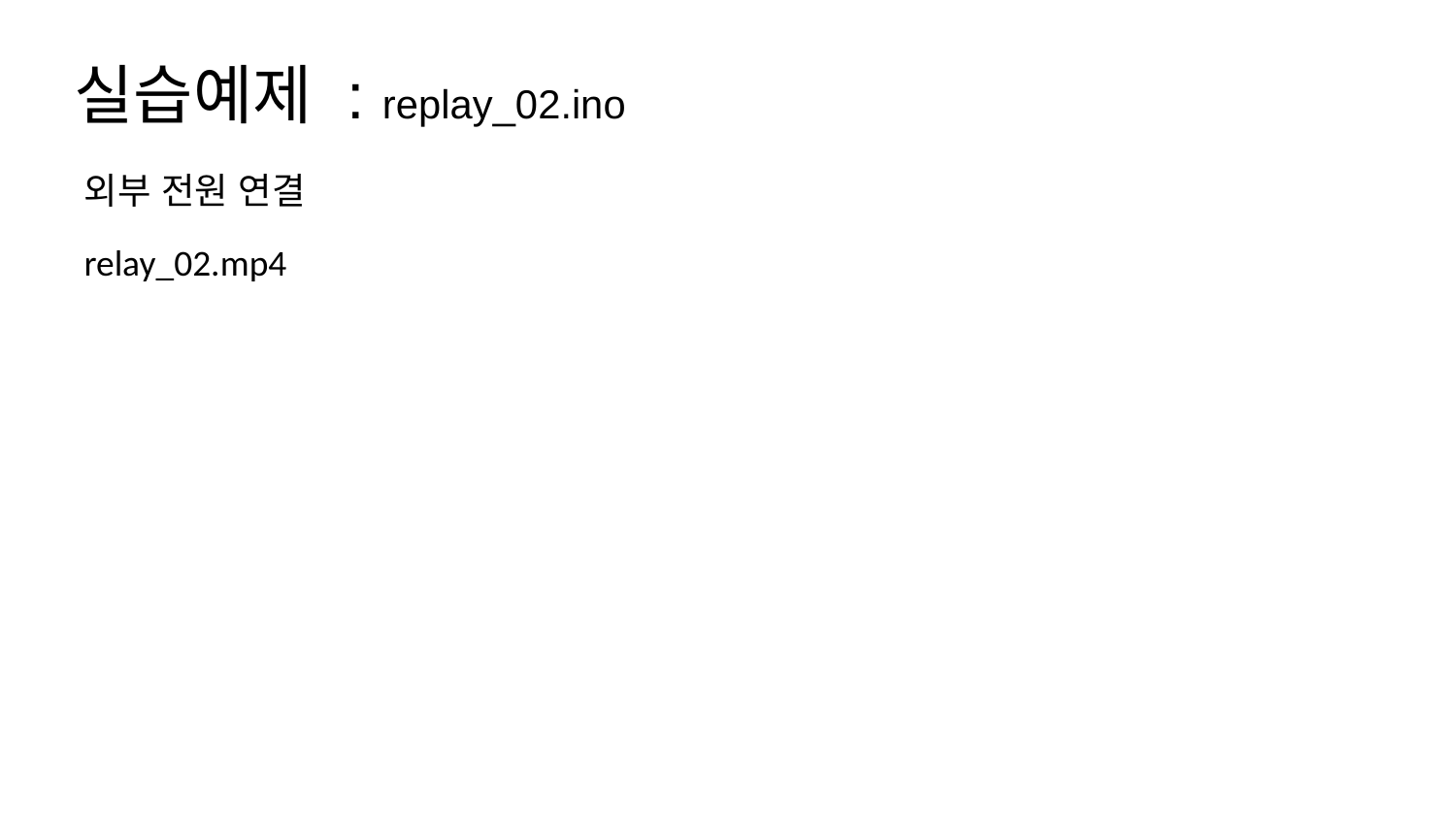

실습예제 : replay_02.ino
외부 전원 연결
relay_02.mp4